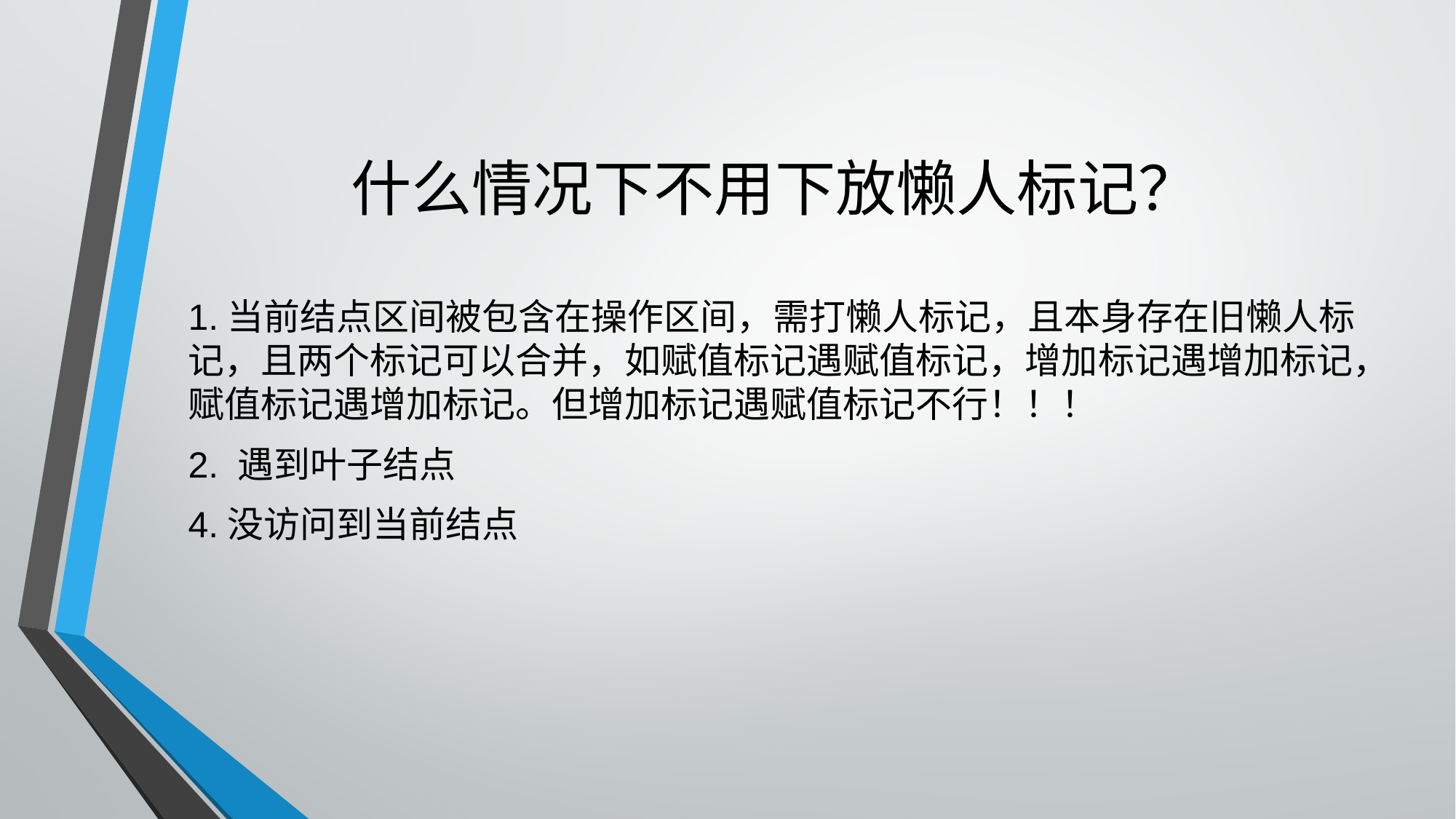

# 什么情况下不用下放懒人标记？
1.当前结点区间被包含在操作区间，需打懒人标记，且本身存在旧懒人标记，且两个标记可以合并，如赋值标记遇赋值标记，增加标记遇增加标记，赋值标记遇增加标记。但增加标记遇赋值标记不行！！！
2. 遇到叶子结点
4.没访问到当前结点